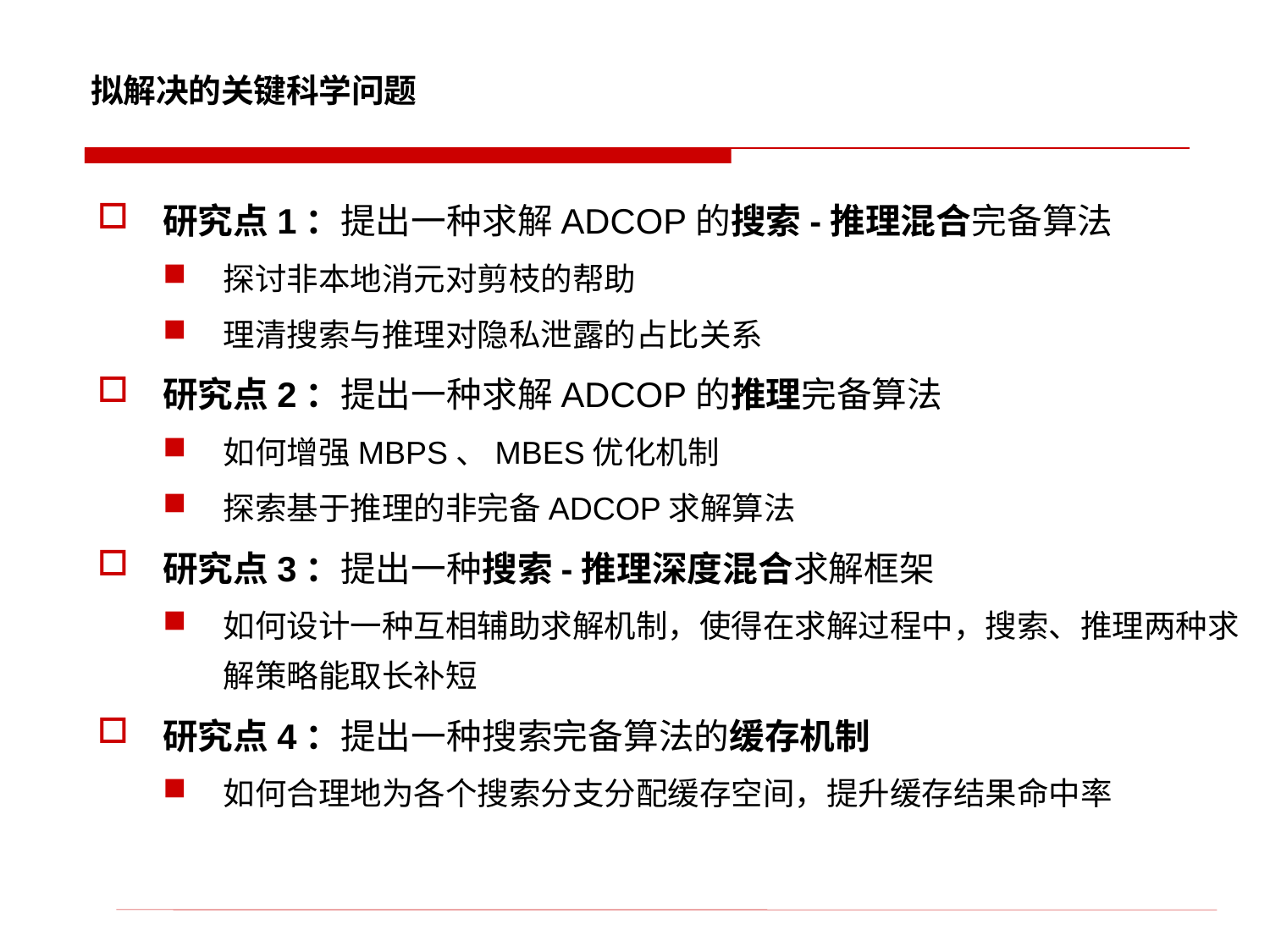

# 拟解决的关键科学问题
研究点1：提出一种求解ADCOP的搜索-推理混合完备算法
探讨非本地消元对剪枝的帮助
理清搜索与推理对隐私泄露的占比关系
研究点2：提出一种求解ADCOP的推理完备算法
如何增强MBPS、MBES优化机制
探索基于推理的非完备ADCOP求解算法
研究点3：提出一种搜索-推理深度混合求解框架
如何设计一种互相辅助求解机制，使得在求解过程中，搜索、推理两种求解策略能取长补短
研究点4：提出一种搜索完备算法的缓存机制
如何合理地为各个搜索分支分配缓存空间，提升缓存结果命中率